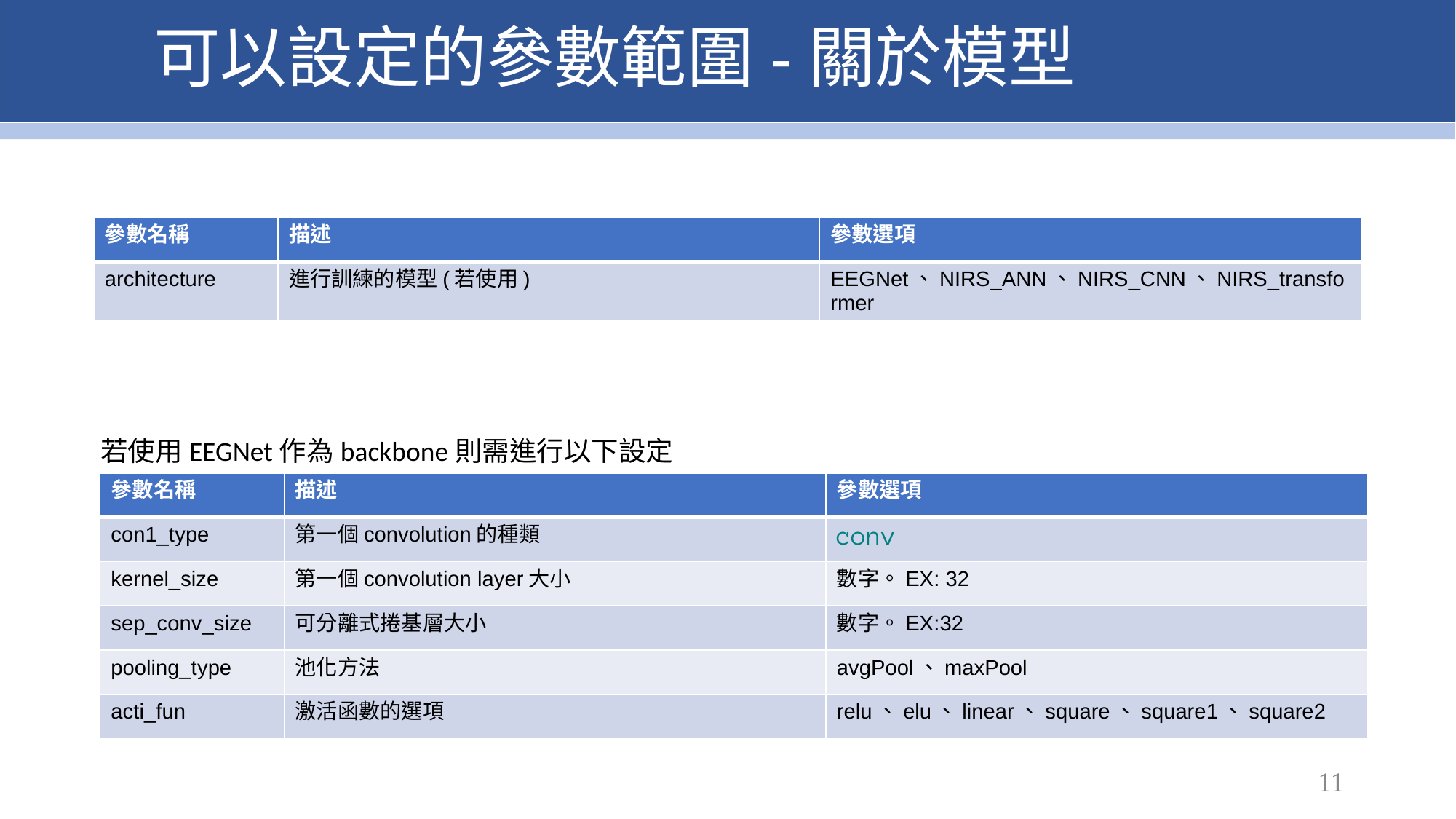

# 可以設定的參數範圍-關於模型
| 參數名稱 | 描述 | 參數選項 |
| --- | --- | --- |
| architecture | 進行訓練的模型(若使用) | EEGNet、NIRS\_ANN、NIRS\_CNN、NIRS\_transformer |
若使用EEGNet作為backbone則需進行以下設定
| 參數名稱 | 描述 | 參數選項 |
| --- | --- | --- |
| con1\_type | 第一個convolution的種類 | conv |
| kernel\_size | 第一個convolution layer大小 | 數字。EX: 32 |
| sep\_conv\_size | 可分離式捲基層大小 | 數字。EX:32 |
| pooling\_type | 池化方法 | avgPool、maxPool |
| acti\_fun | 激活函數的選項 | relu、elu、linear、square、square1、square2 |
11